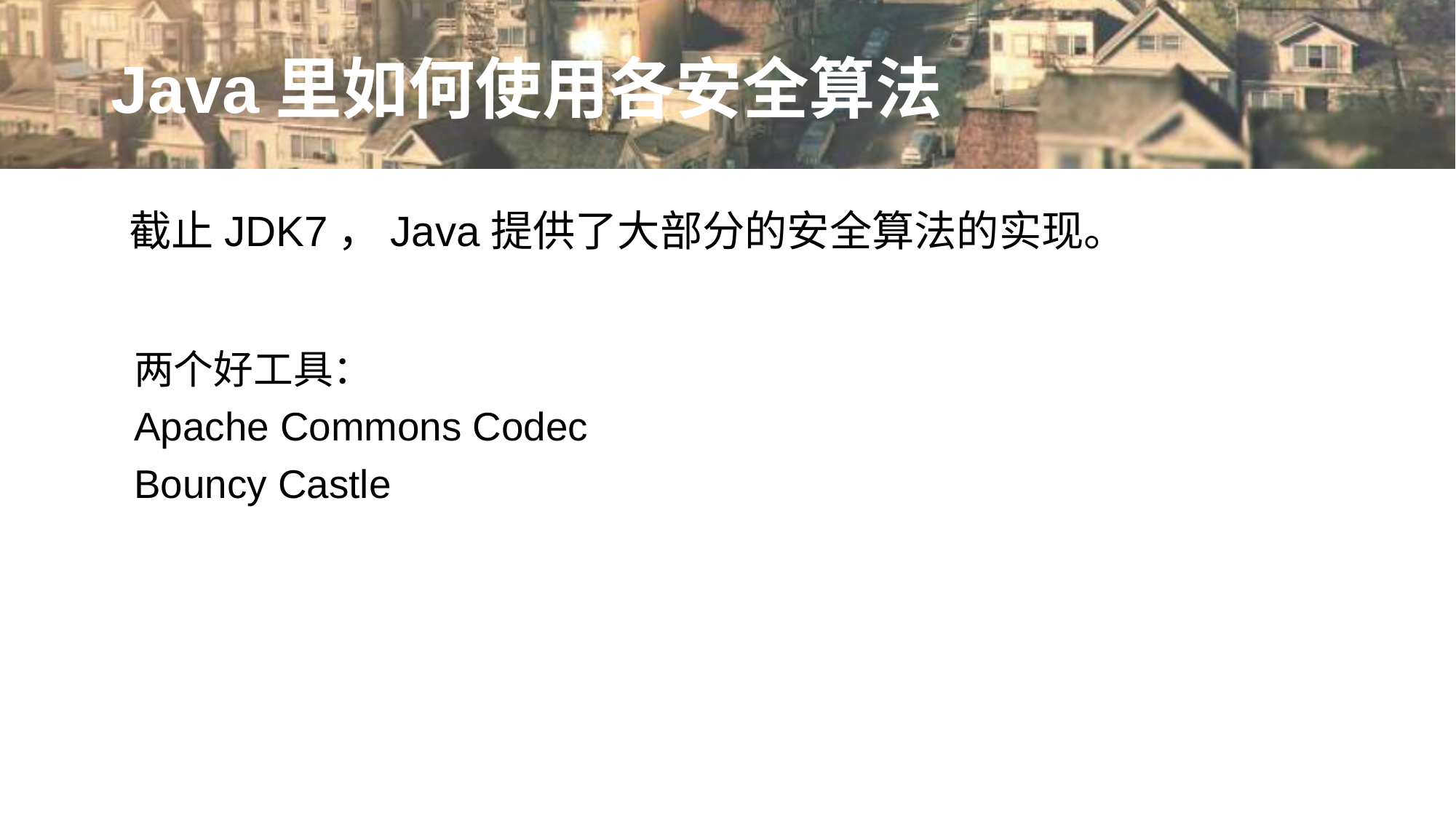

# Java里如何使用各安全算法
截止JDK7，Java提供了大部分的安全算法的实现。
两个好工具：
Apache Commons Codec
Bouncy Castle